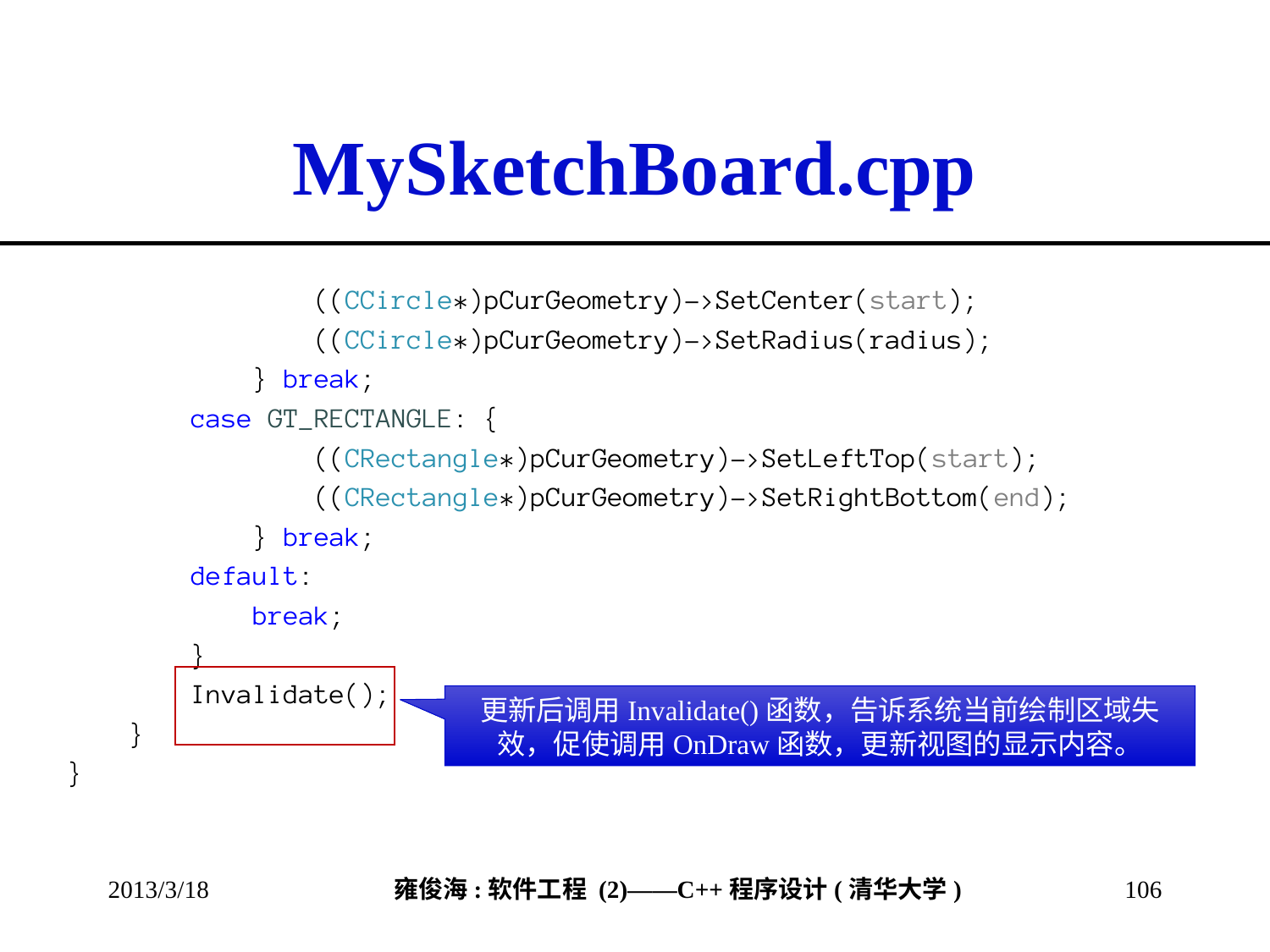

# MySketchBoard.cpp
                ((CCircle*)pCurGeometry)->SetCenter(start);
                ((CCircle*)pCurGeometry)->SetRadius(radius);
            } break;
        case GT_RECTANGLE: {
                ((CRectangle*)pCurGeometry)->SetLeftTop(start);
                ((CRectangle*)pCurGeometry)->SetRightBottom(end);
            } break;
        default:
            break;
        }
        Invalidate();
    }
}

更新后调用Invalidate()函数，告诉系统当前绘制区域失效，促使调用OnDraw函数，更新视图的显示内容。
2013/3/18
106